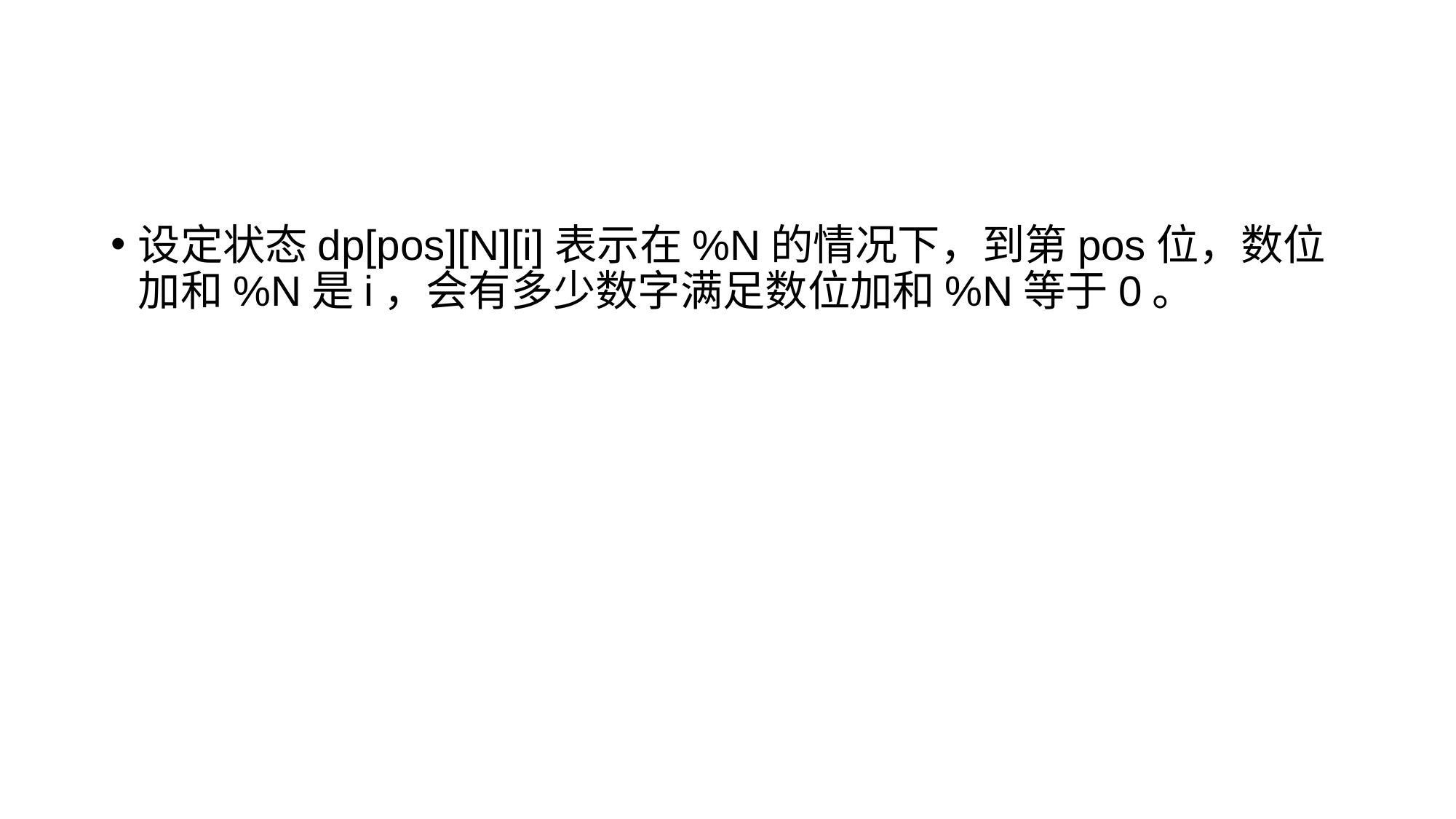

#
设定状态dp[pos][N][i]表示在%N的情况下，到第pos位，数位加和%N是i，会有多少数字满足数位加和%N等于0。